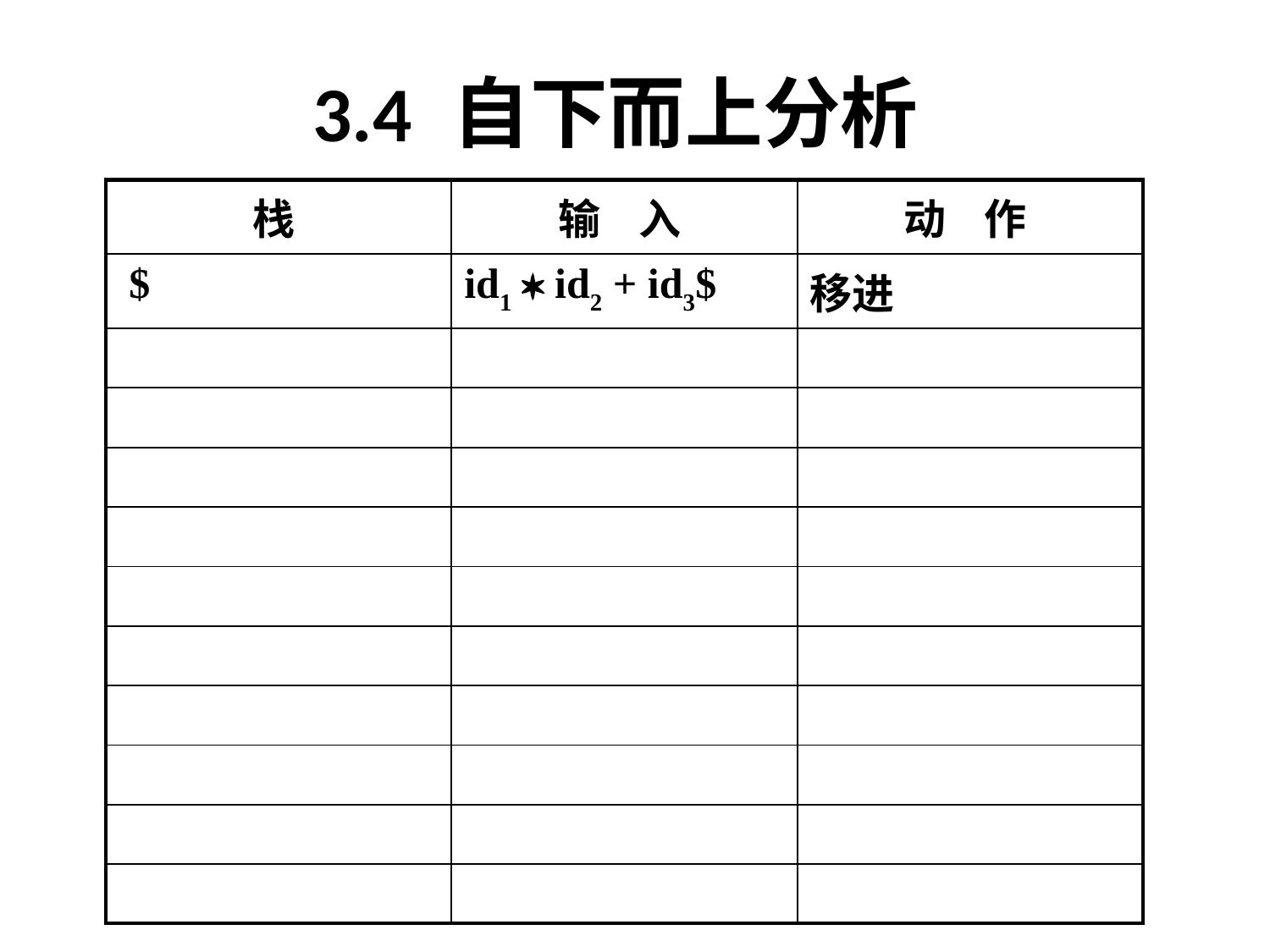

# 3.4 自下而上分析
| 栈 | 输 入 | 动 作 |
| --- | --- | --- |
| $ | id1 ∗ id2 + id3$ | 移进 |
|  |  |  |
|  |  |  |
|  |  |  |
|  |  |  |
|  |  |  |
|  |  |  |
|  |  |  |
|  |  |  |
|  |  |  |
|  |  |  |